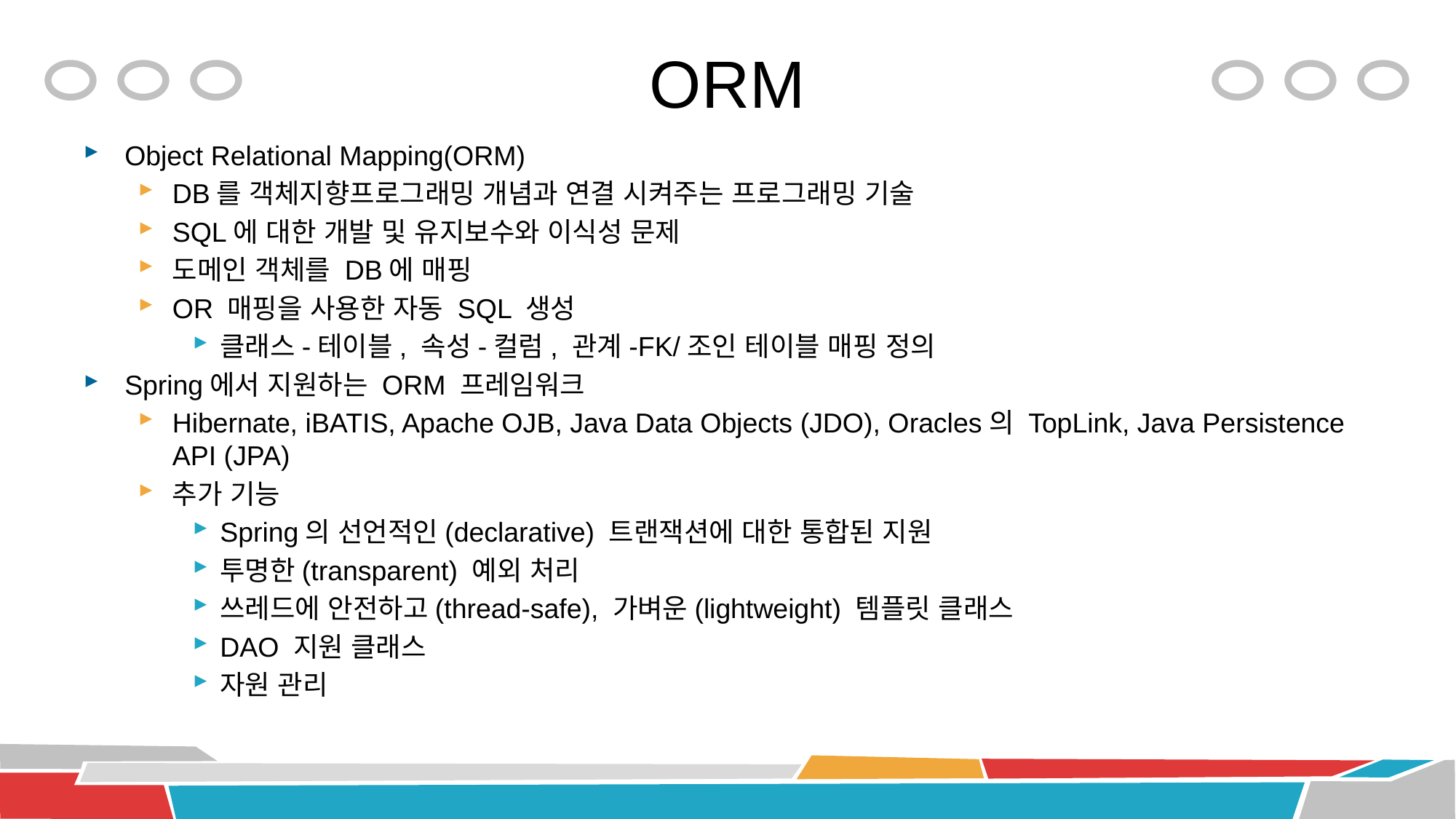

# ORM
Object Relational Mapping(ORM)
DB를 객체지향프로그래밍 개념과 연결 시켜주는 프로그래밍 기술
SQL에 대한 개발 및 유지보수와 이식성 문제
도메인 객체를 DB에 매핑
OR 매핑을 사용한 자동 SQL 생성
클래스-테이블, 속성-컬럼, 관계-FK/조인 테이블 매핑 정의
Spring에서 지원하는 ORM 프레임워크
Hibernate, iBATIS, Apache OJB, Java Data Objects (JDO), Oracles의 TopLink, Java Persistence API (JPA)
추가 기능
Spring의 선언적인(declarative) 트랜잭션에 대한 통합된 지원
투명한(transparent) 예외 처리
쓰레드에 안전하고(thread-safe), 가벼운(lightweight) 템플릿 클래스
DAO 지원 클래스
자원 관리